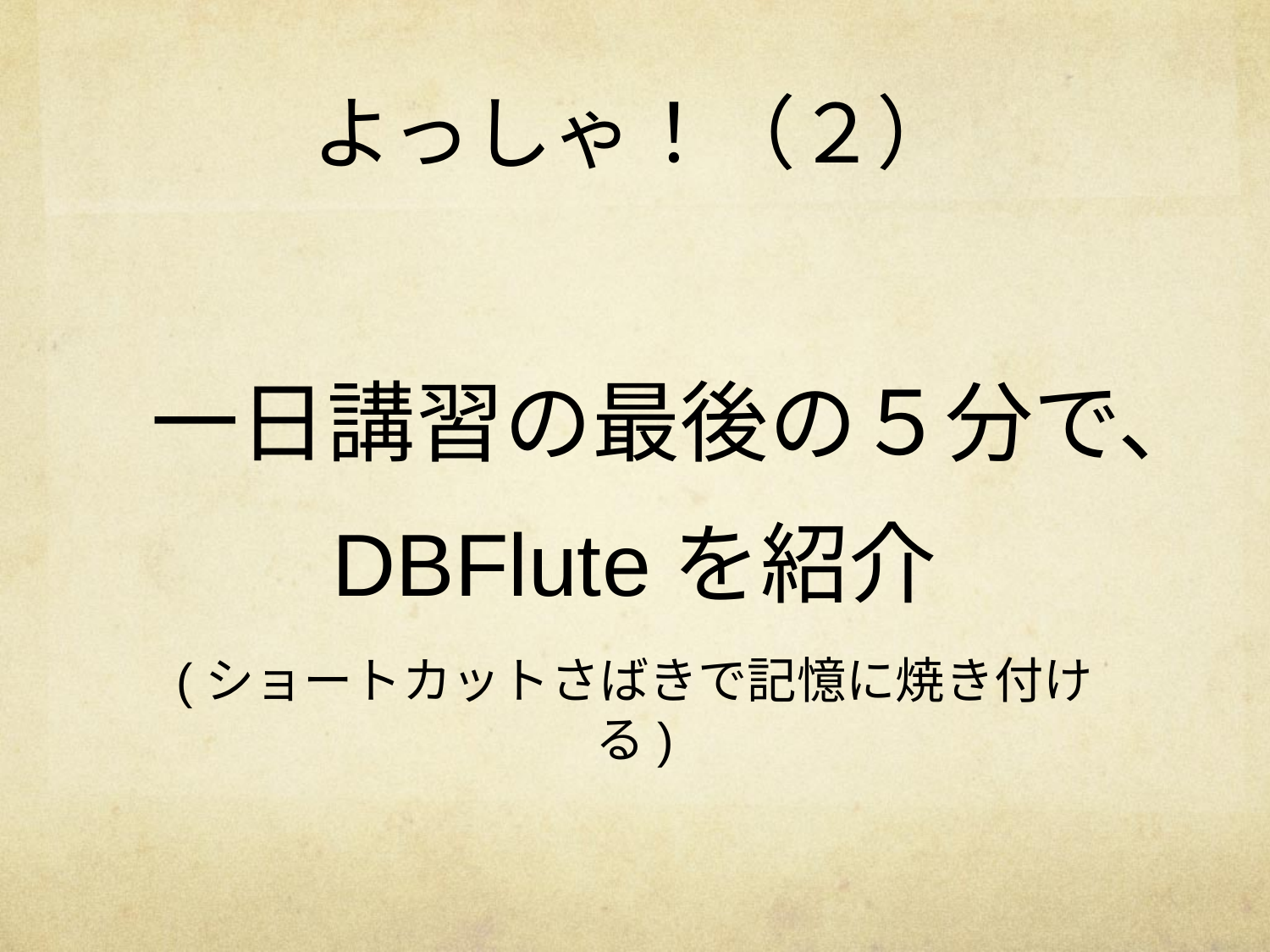

# よっしゃ！（２）

一日講習の最後の５分で、
DBFluteを紹介
(ショートカットさばきで記憶に焼き付ける)